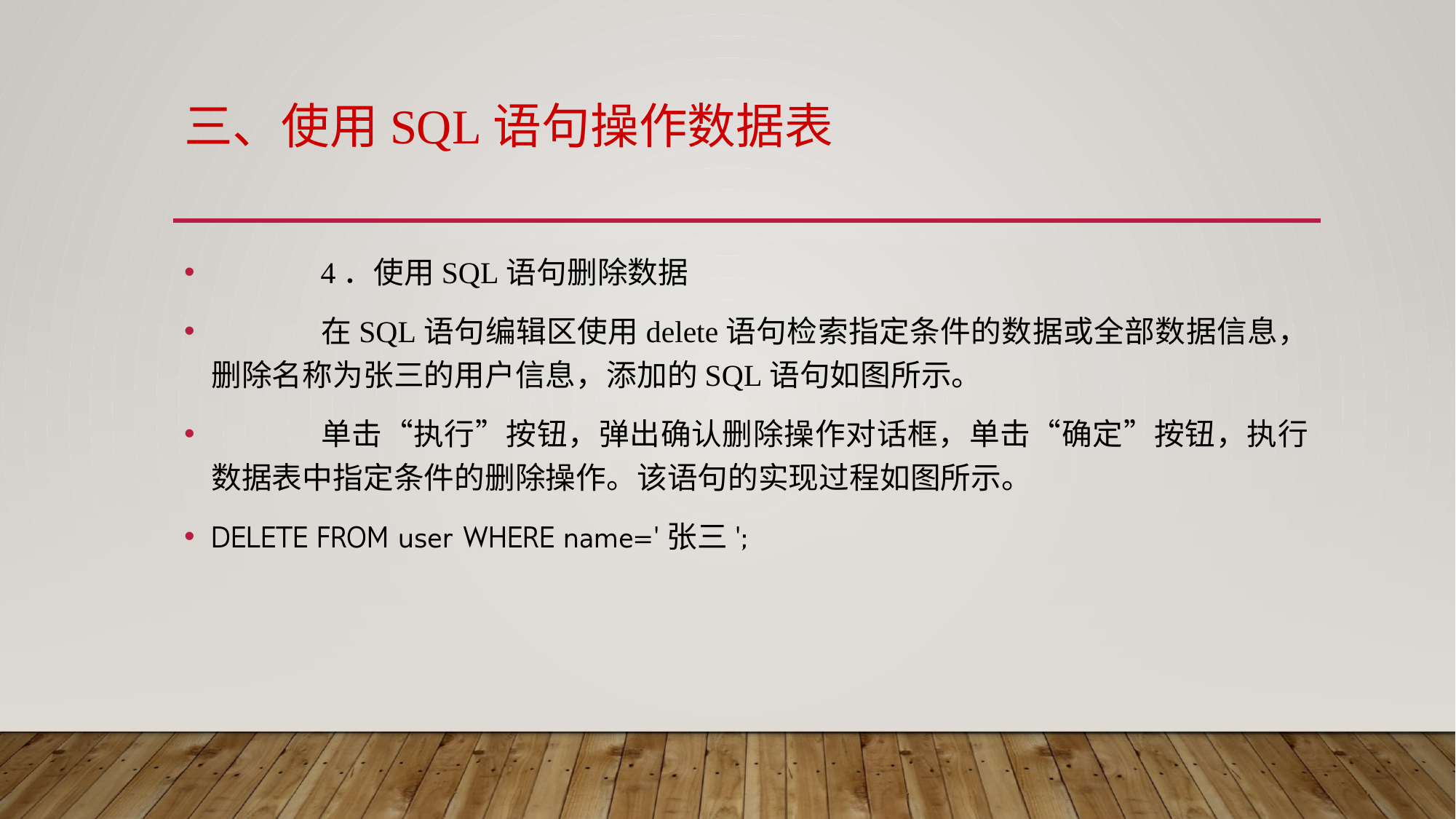

# 三、使用SQL语句操作数据表
	4．使用SQL语句删除数据
	在SQL语句编辑区使用delete语句检索指定条件的数据或全部数据信息，删除名称为张三的用户信息，添加的SQL语句如图所示。
	单击“执行”按钮，弹出确认删除操作对话框，单击“确定”按钮，执行数据表中指定条件的删除操作。该语句的实现过程如图所示。
DELETE FROM user WHERE name='张三';